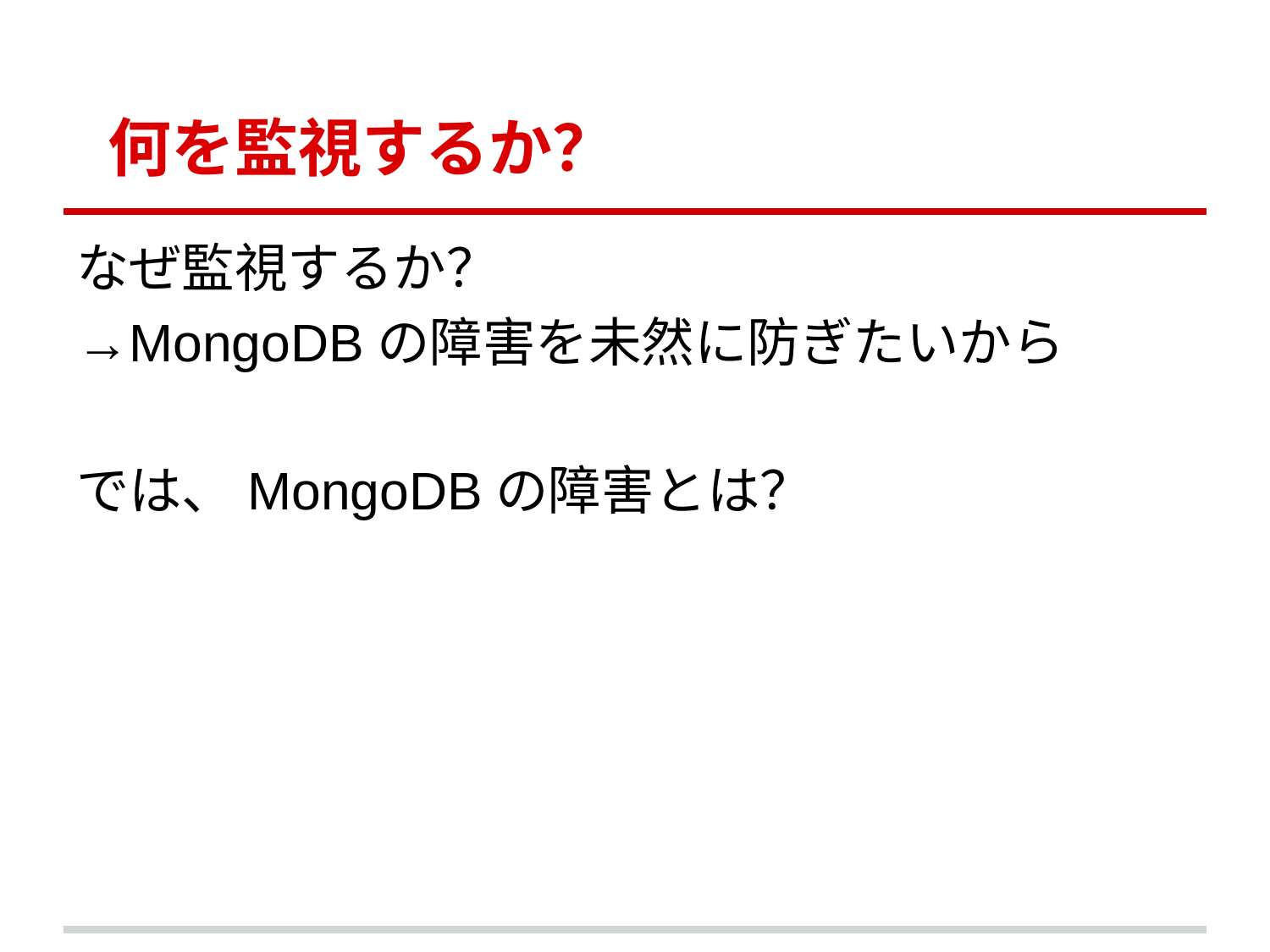

# 何を監視するか？
なぜ監視するか？
→MongoDBの障害を未然に防ぎたいから

では、MongoDBの障害とは？